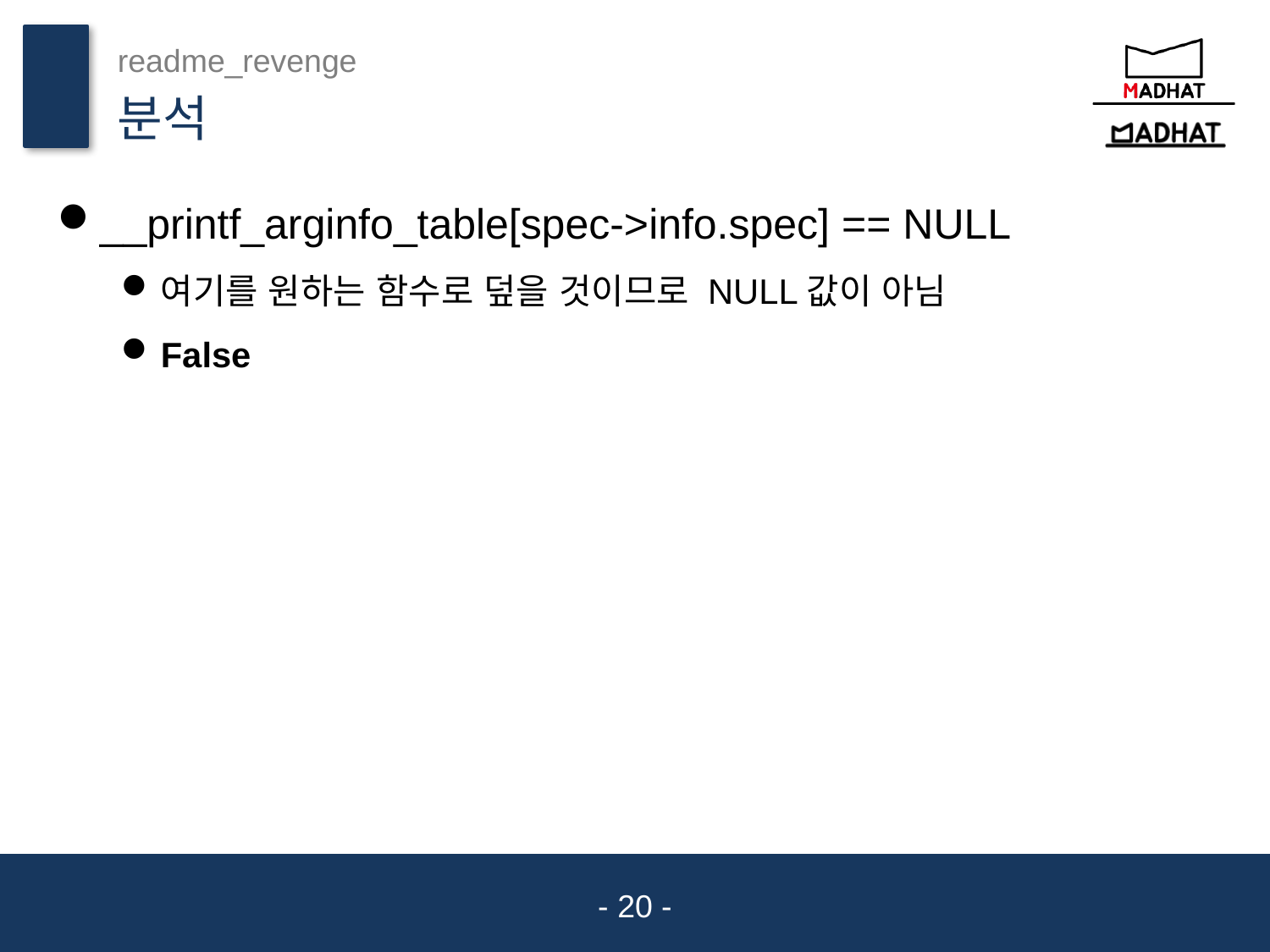

readme_revenge
분석
__printf_arginfo_table[spec->info.spec] == NULL
여기를 원하는 함수로 덮을 것이므로 NULL값이 아님
False
- 20 -